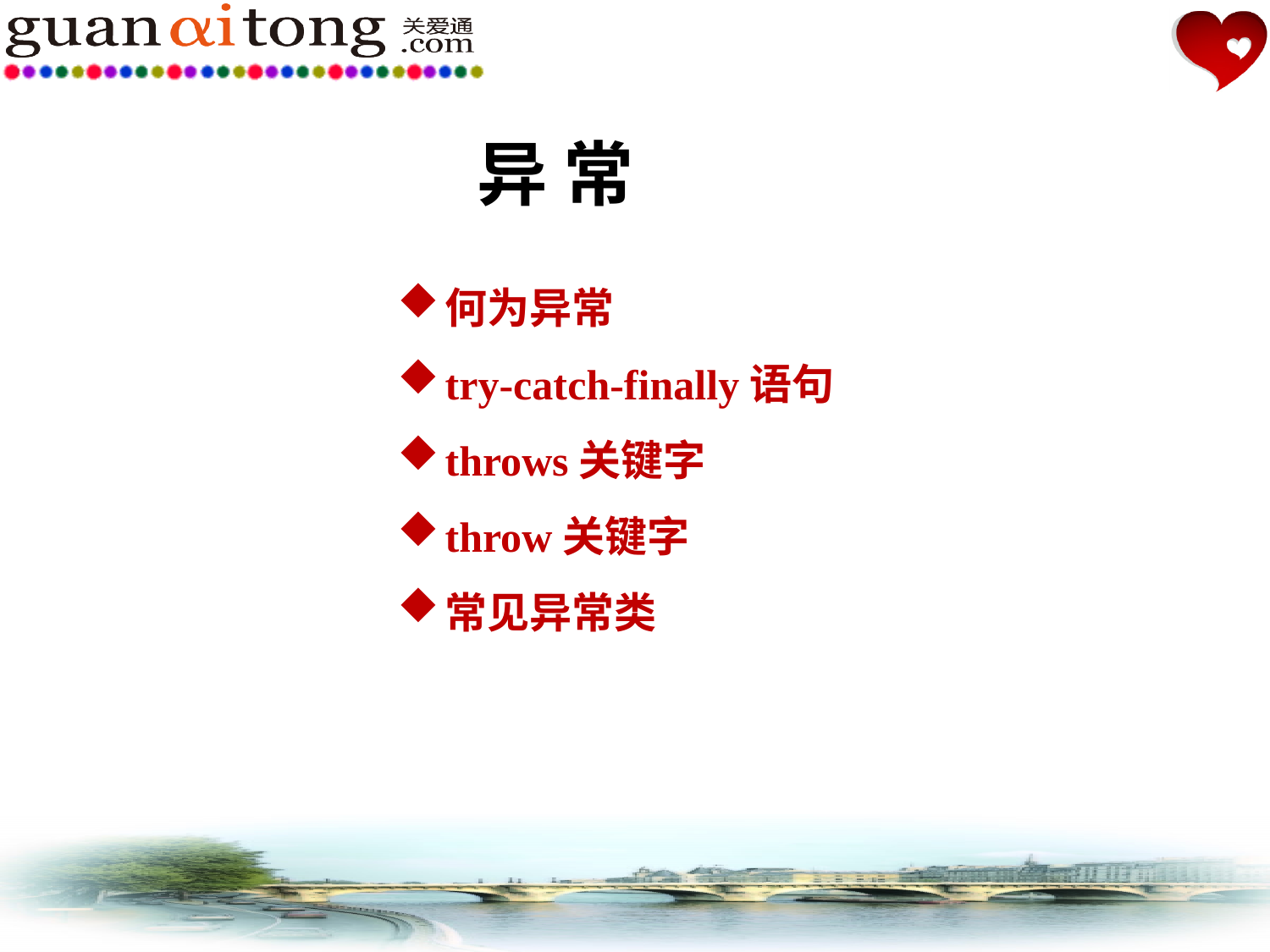

异 常
何为异常
try-catch-finally语句
throws关键字
throw关键字
常见异常类